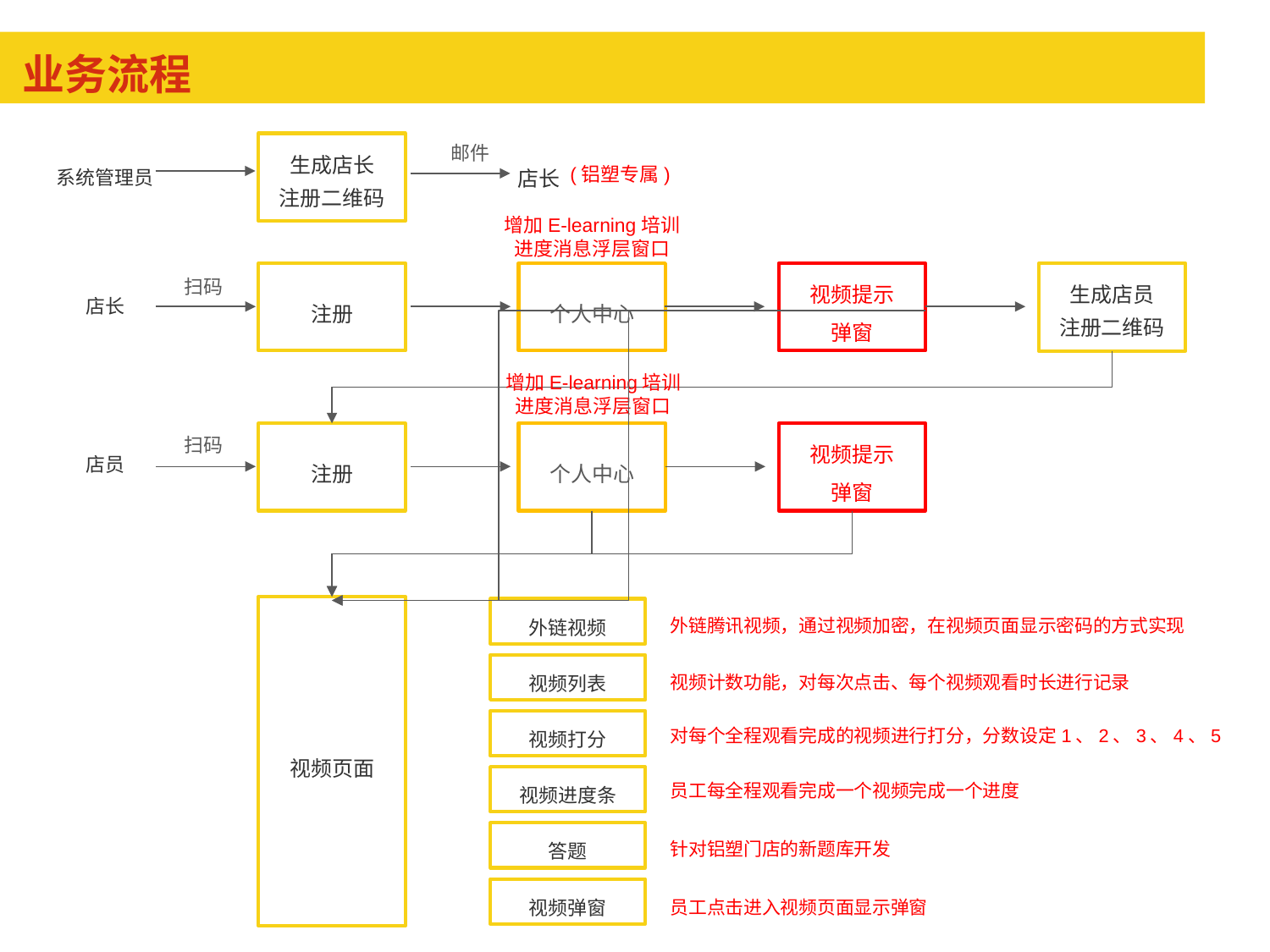

# 业务流程
生成店长
注册二维码
邮件
系统管理员
店长
(铝塑专属)
增加E-learning培训进度消息浮层窗口
注册
个人中心
视频提示
弹窗
生成店员
注册二维码
扫码
店长
增加E-learning培训进度消息浮层窗口
注册
个人中心
视频提示
弹窗
店员
扫码
视频页面
外链视频
外链腾讯视频，通过视频加密，在视频页面显示密码的方式实现
视频列表
视频计数功能，对每次点击、每个视频观看时长进行记录
视频打分
对每个全程观看完成的视频进行打分，分数设定1、2、3、4、5
视频进度条
员工每全程观看完成一个视频完成一个进度
答题
针对铝塑门店的新题库开发
视频弹窗
员工点击进入视频页面显示弹窗